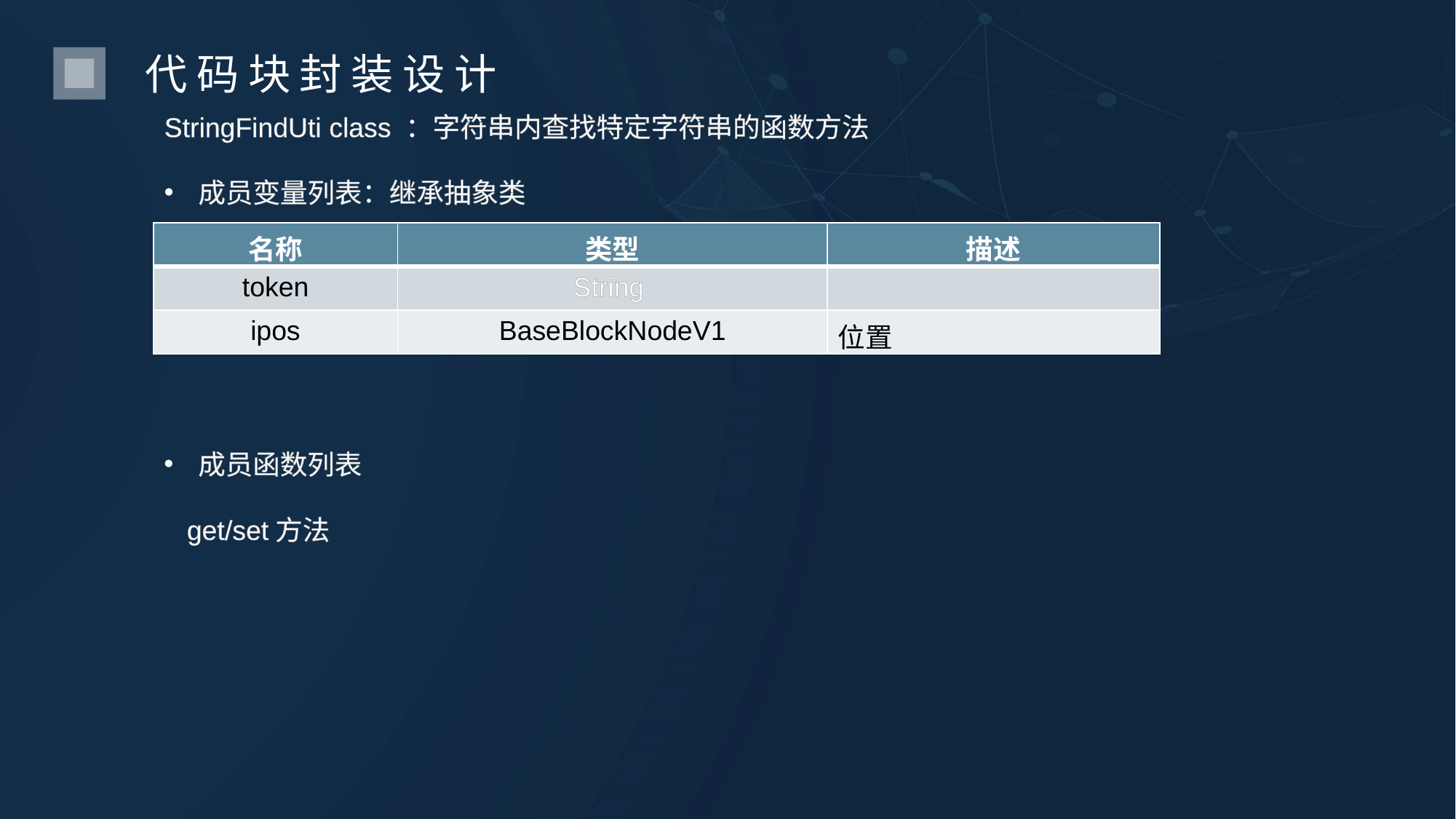

代码块封装设计

StringFindUti class ：字符串内查找特定字符串的函数方法

成员变量列表：继承抽象类
| 名称 | 类型 | 描述 |
| --- | --- | --- |
| token | String |  |
| ipos | BaseBlockNodeV1 | 位置 |
成员函数列表

   get/set方法